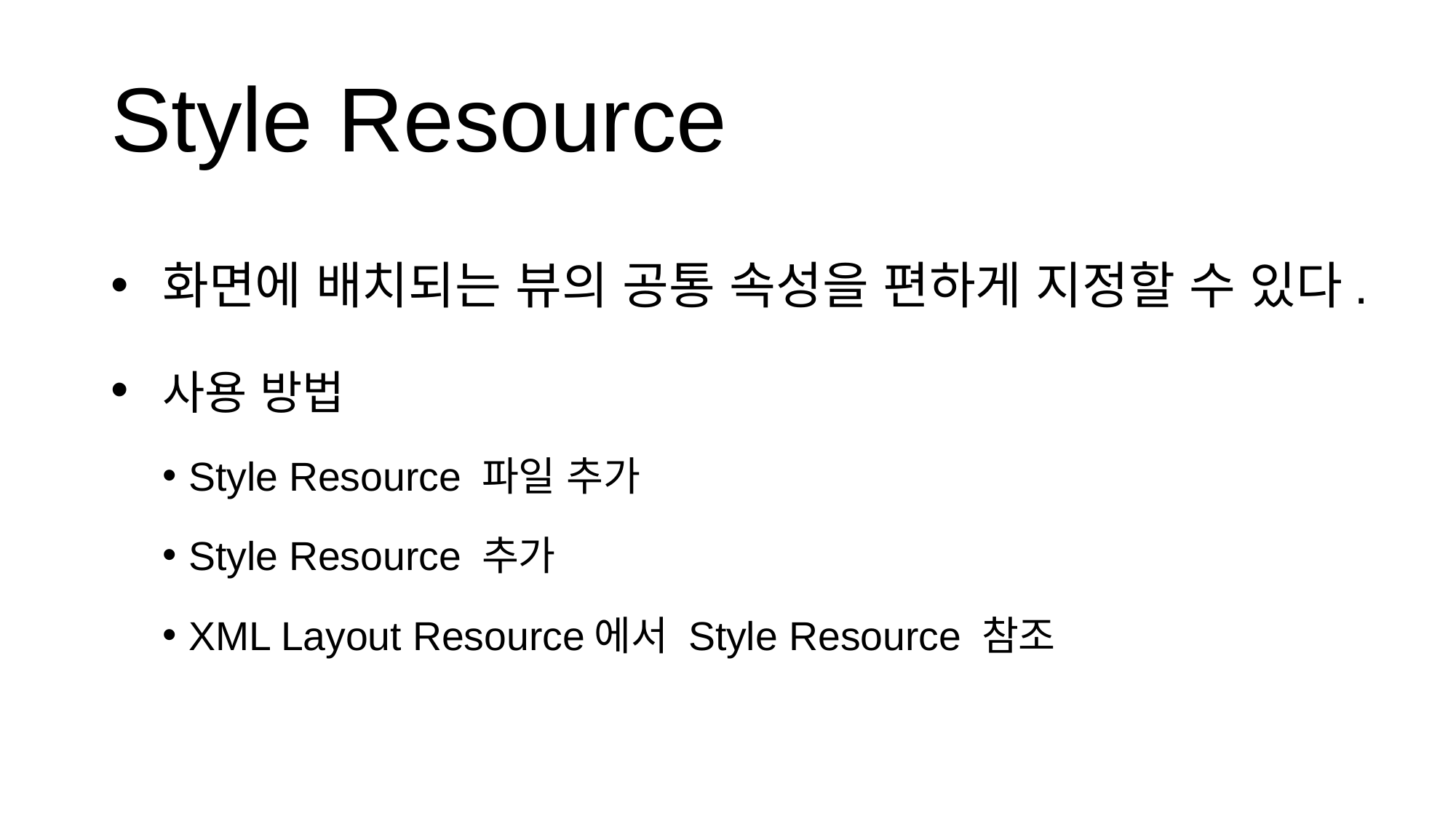

# Style Resource
 화면에 배치되는 뷰의 공통 속성을 편하게 지정할 수 있다.
 사용 방법
Style Resource 파일 추가
Style Resource 추가
XML Layout Resource에서 Style Resource 참조